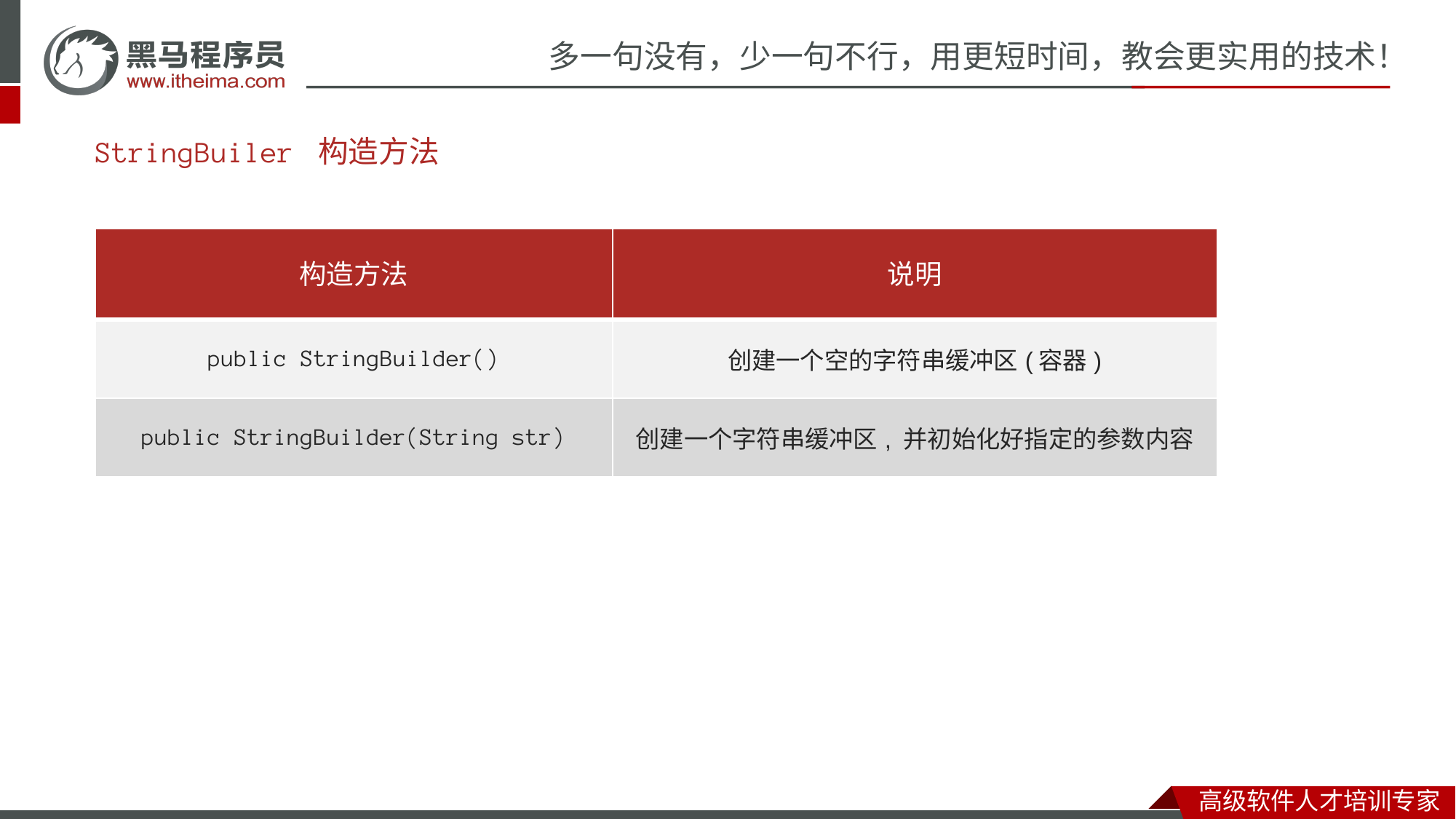

# StringBuiler 构造方法
| 构造方法 | 说明 |
| --- | --- |
| public StringBuilder() | 创建一个空的字符串缓冲区(容器) |
| public StringBuilder(String str) | 创建一个字符串缓冲区, 并初始化好指定的参数内容 |